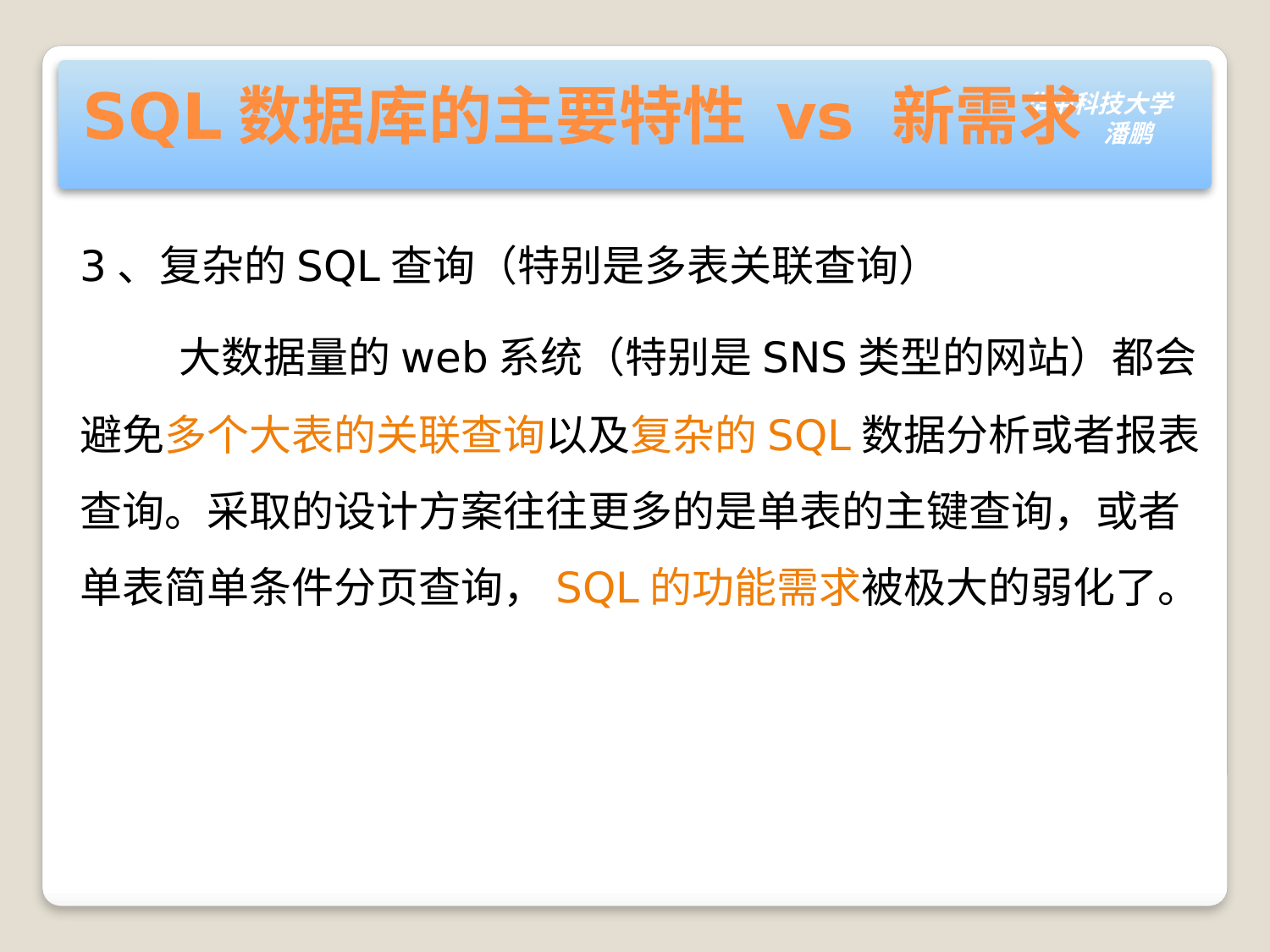

SQL数据库的主要特性 vs 新需求
3、复杂的SQL查询（特别是多表关联查询）
　　大数据量的web系统（特别是SNS类型的网站）都会避免多个大表的关联查询以及复杂的SQL数据分析或者报表查询。采取的设计方案往往更多的是单表的主键查询，或者单表简单条件分页查询，SQL的功能需求被极大的弱化了。